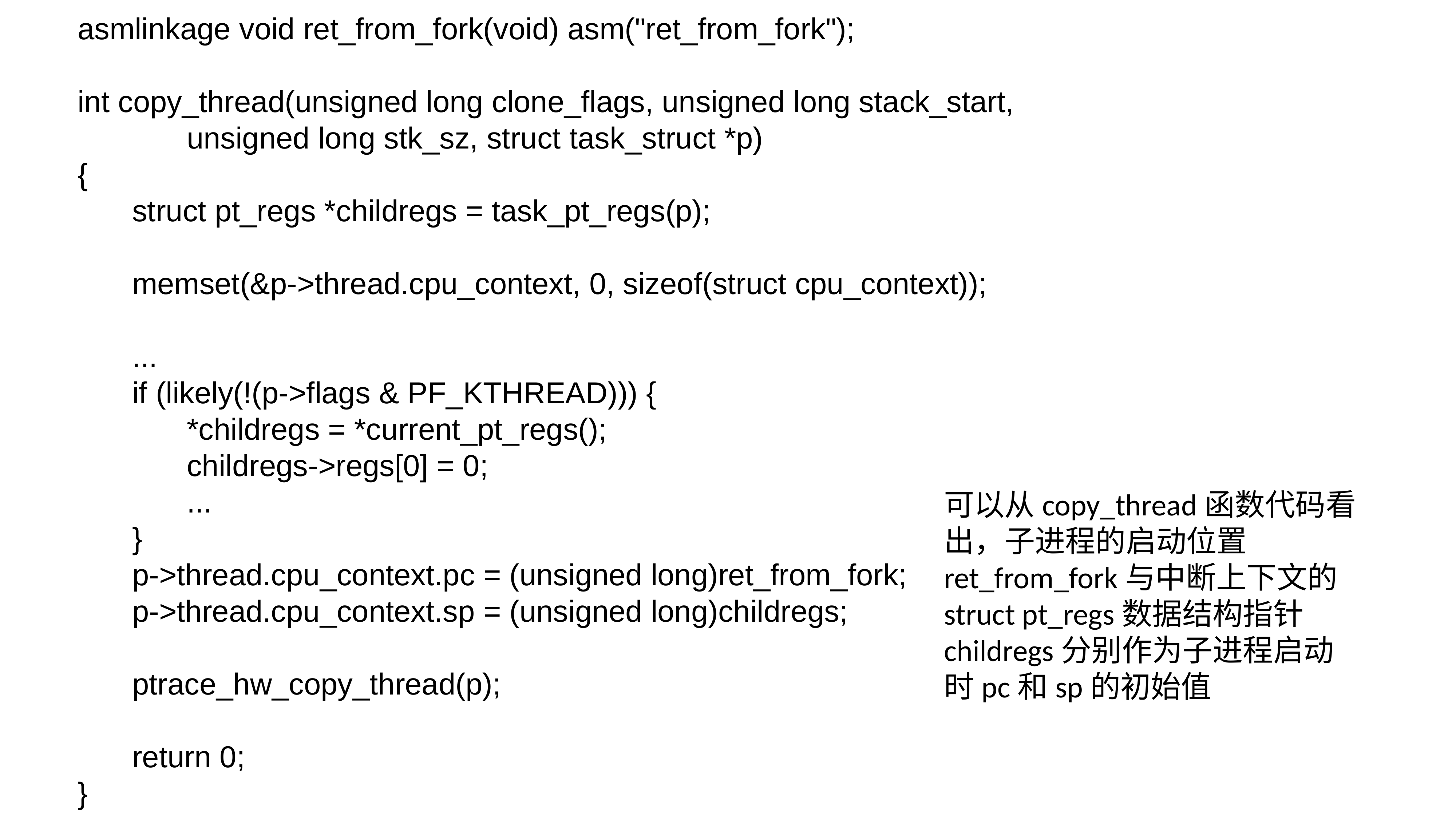

asmlinkage void ret_from_fork(void) asm("ret_from_fork");

int copy_thread(unsigned long clone_flags, unsigned long stack_start,
		unsigned long stk_sz, struct task_struct *p)
{
	struct pt_regs *childregs = task_pt_regs(p);

	memset(&p->thread.cpu_context, 0, sizeof(struct cpu_context));

	...
	if (likely(!(p->flags & PF_KTHREAD))) {
		*childregs = *current_pt_regs();
		childregs->regs[0] = 0;
		...
	}
	p->thread.cpu_context.pc = (unsigned long)ret_from_fork;
	p->thread.cpu_context.sp = (unsigned long)childregs;

	ptrace_hw_copy_thread(p);

	return 0;
}
可以从copy_thread函数代码看出，子进程的启动位置ret_from_fork与中断上下文的struct pt_regs数据结构指针childregs分别作为子进程启动时pc和sp的初始值